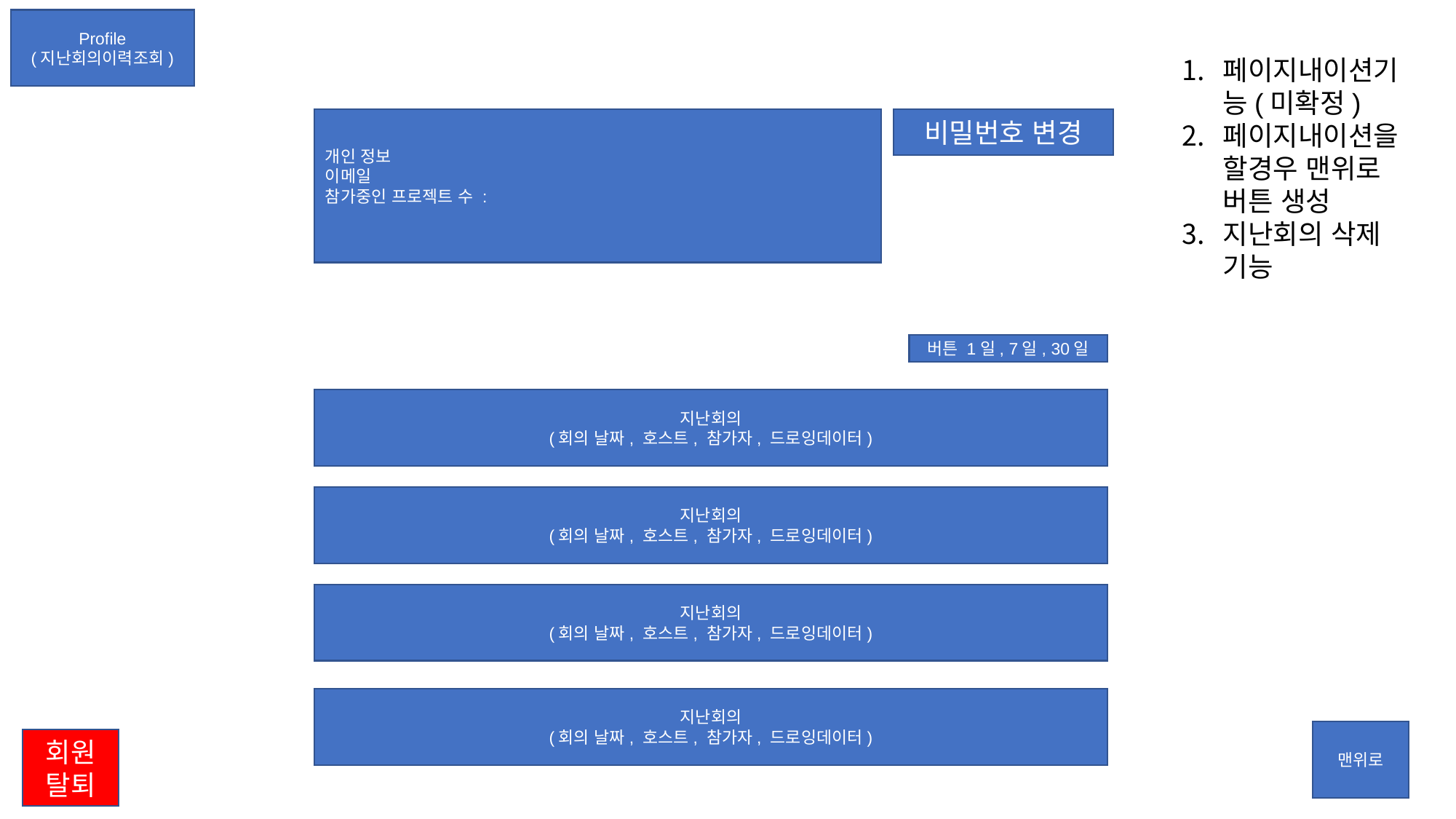

Profile
(지난회의이력조회)
페이지내이션기능(미확정)
페이지내이션을 할경우 맨위로 버튼 생성
지난회의 삭제 기능
개인 정보
이메일
참가중인 프로젝트 수 :

비밀번호 변경
버튼 1일, 7일, 30일
지난회의
(회의 날짜, 호스트, 참가자, 드로잉데이터)
지난회의
(회의 날짜, 호스트, 참가자, 드로잉데이터)
지난회의
(회의 날짜, 호스트, 참가자, 드로잉데이터)
지난회의
(회의 날짜, 호스트, 참가자, 드로잉데이터)
맨위로
회원탈퇴